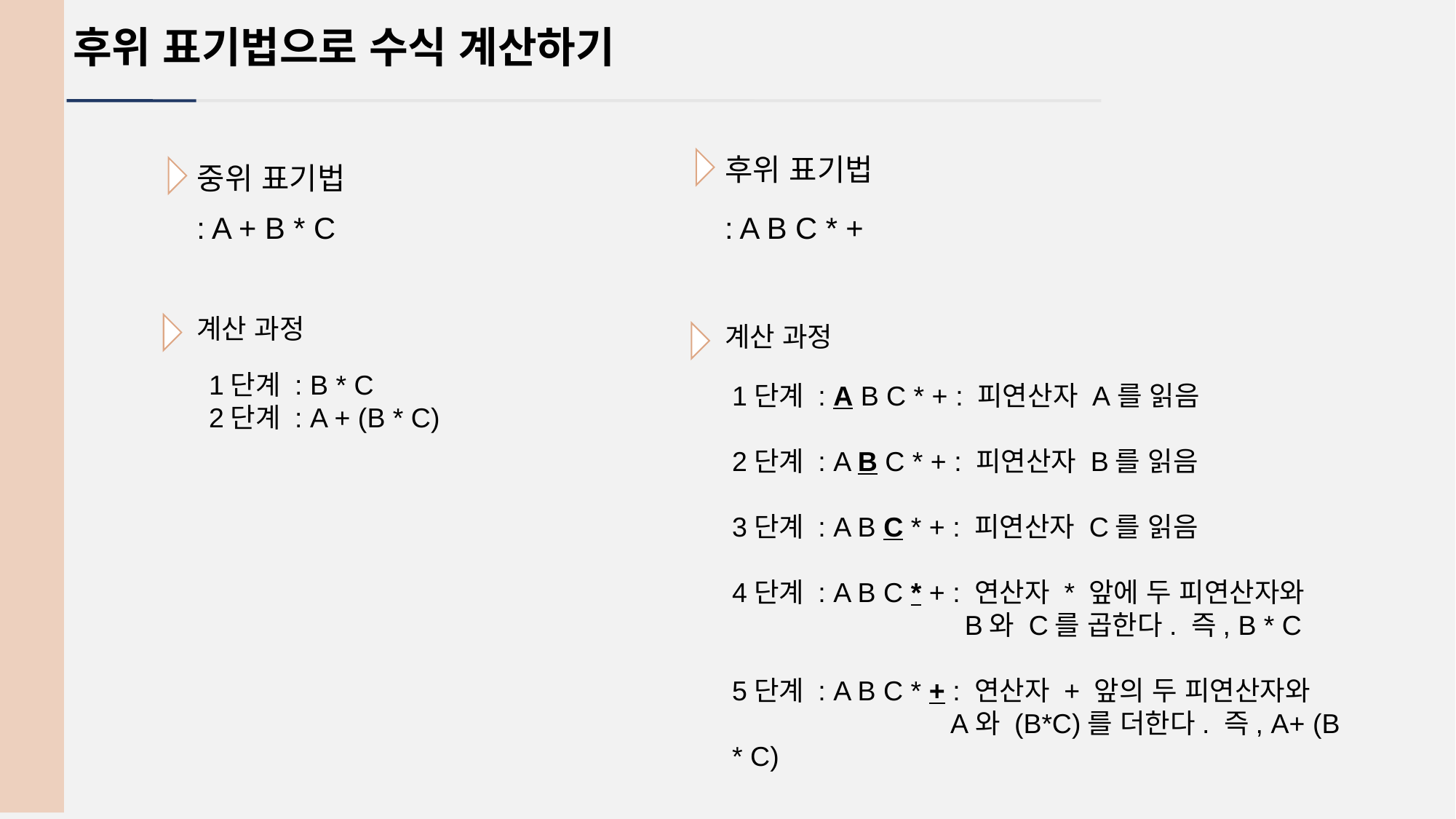

후위 표기법으로 수식 계산하기

후위 표기법
중위 표기법

: A + B * C
: A B C * +
계산 과정
계산 과정

1단계 : B * C
2단계 : A + (B * C)
1단계 : A B C * + : 피연산자 A를 읽음

2단계 : A B C * + : 피연산자 B를 읽음

3단계 : A B C * + : 피연산자 C를 읽음

4단계 : A B C * + : 연산자 * 앞에 두 피연산자와 		 B와 C를 곱한다. 즉, B * C

5단계 : A B C * + : 연산자 + 앞의 두 피연산자와 		A와 (B*C)를 더한다. 즉, A+ (B * C)